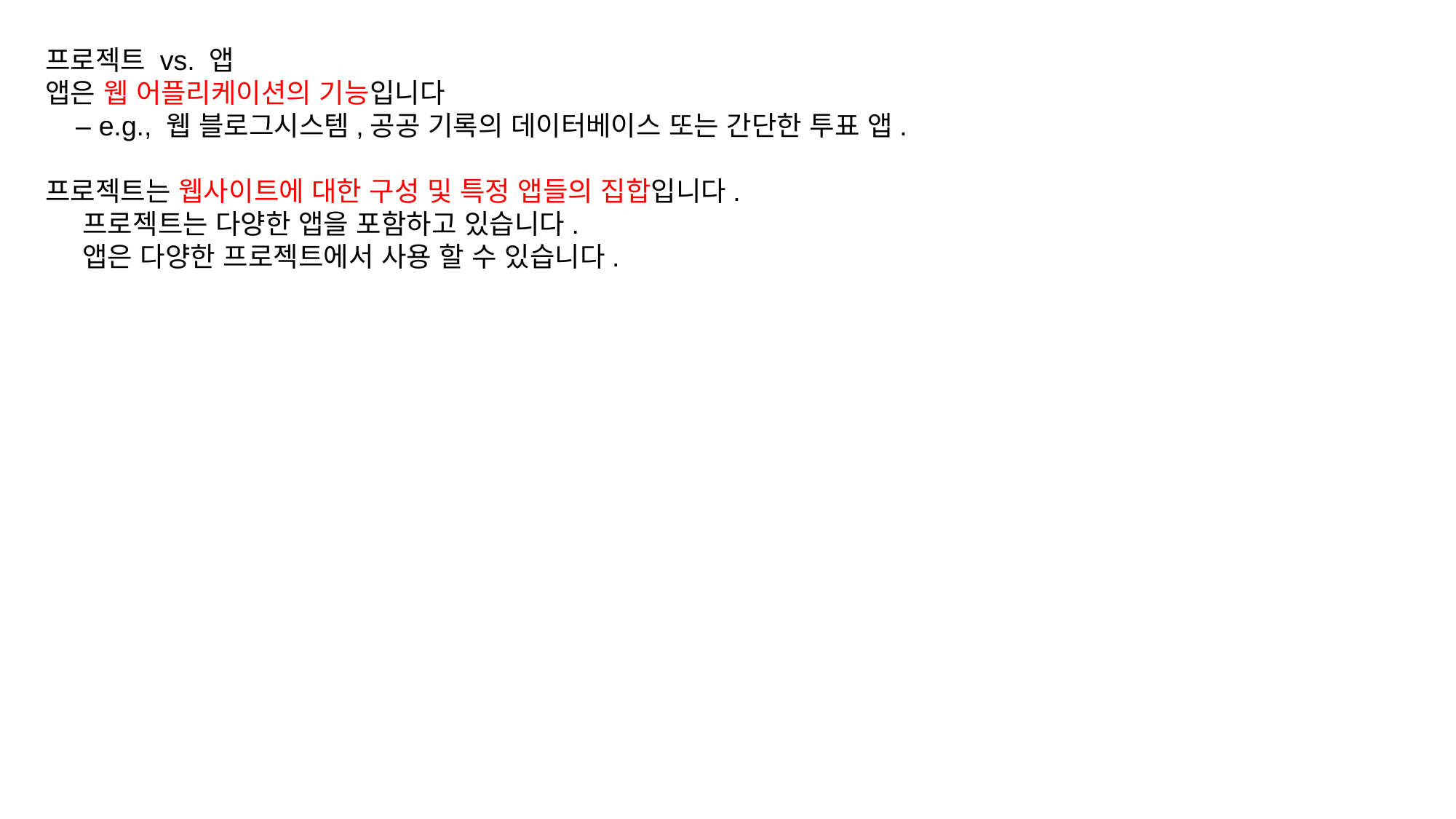

프로젝트 vs. 앱
앱은 웹 어플리케이션의 기능입니다
    – e.g., 웹 블로그시스템,공공 기록의 데이터베이스 또는 간단한 투표 앱.

프로젝트는 웹사이트에 대한 구성 및 특정 앱들의 집합입니다.
    프로젝트는 다양한 앱을 포함하고 있습니다.
    앱은 다양한 프로젝트에서 사용 할 수 있습니다.